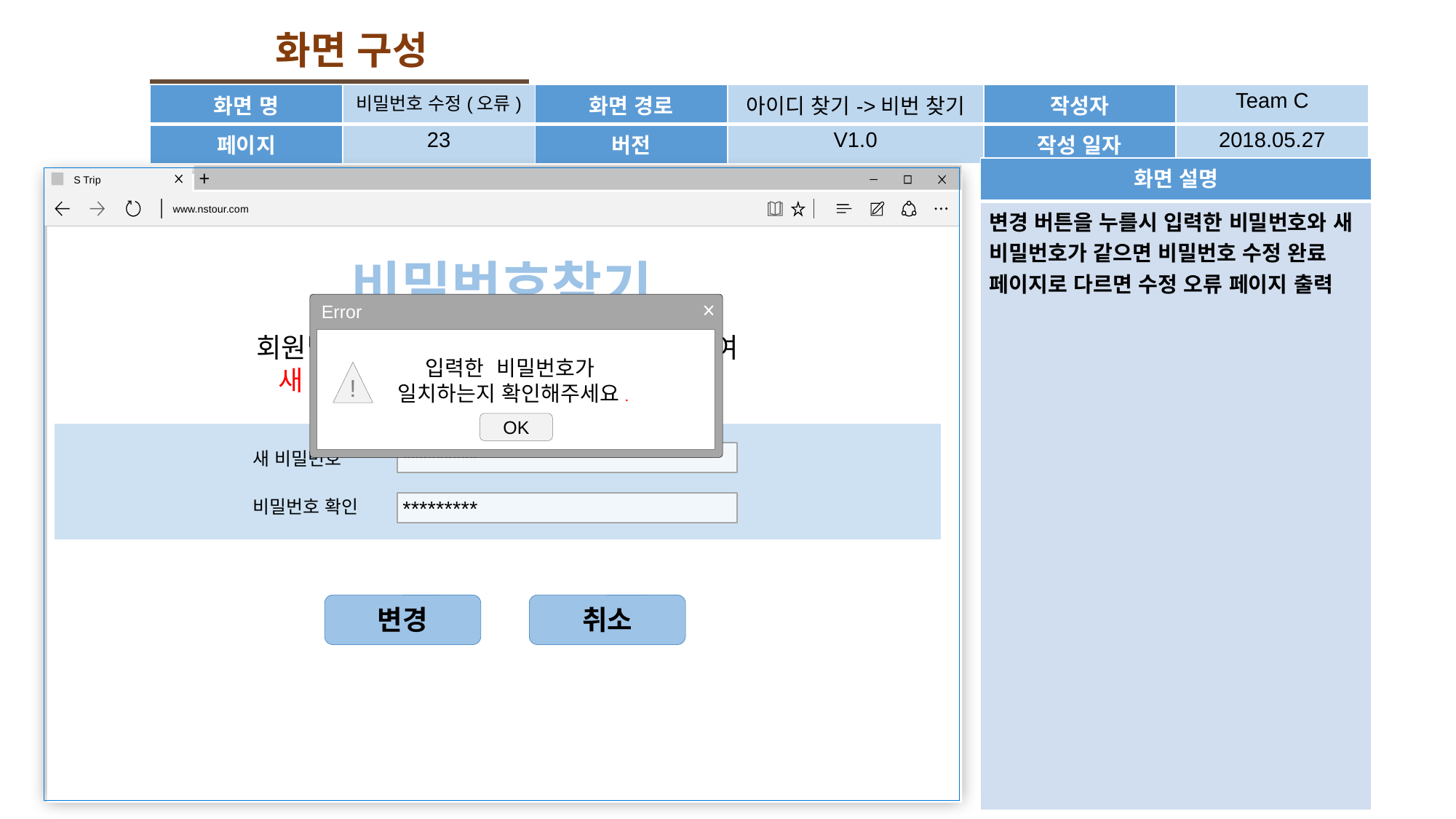

화면 구성
| 화면 명 | 비밀번호 수정(오류) | 화면 경로 | 아이디 찾기->비번 찾기 | 작성자 | Team C |
| --- | --- | --- | --- | --- | --- |
| 페이지 | 23 | 버전 | V1.0 | 작성 일자 | 2018.05.27 |
| 화면 설명 |
| --- |
| 변경 버튼을 누를시 입력한 비밀번호와 새 비밀번호가 같으면 비밀번호 수정 완료 페이지로 다르면 수정 오류 페이지 출력 |

S Trip

www.nstour.com

비밀번호찾기
Error
입력한  비밀번호가
일치하는지 확인해주세요.

!
OK
회원님의 정보를 안전하게 보호하기 위하여
새 비밀번호를 입력해주시길 바랍니다.

새 비밀번호
*********
비밀번호 확인
*********
변경
취소